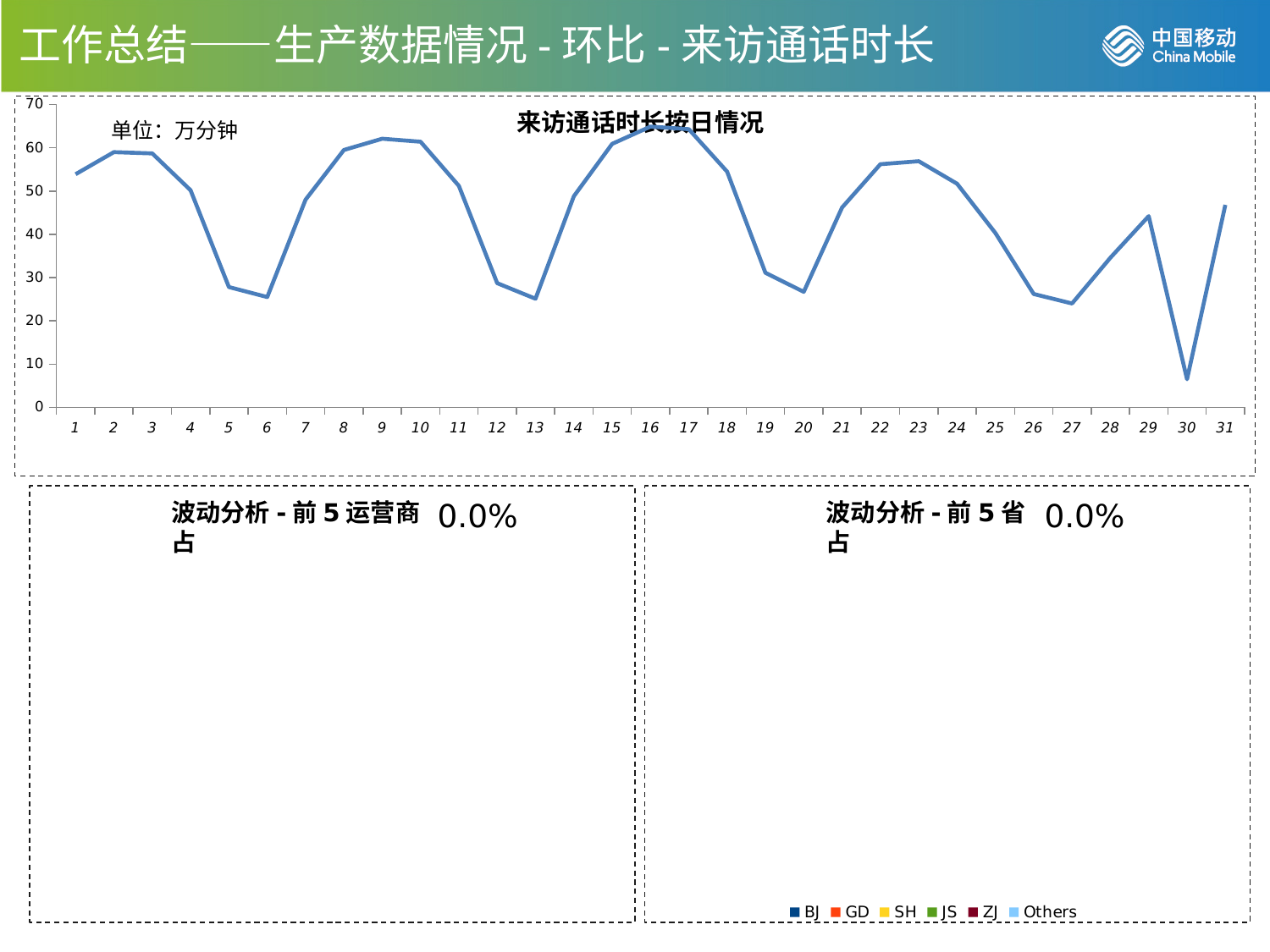

工作总结——生产数据情况-环比-来访通话时长

### Chart

| Category |  |
|---|---|
| 1 | 53.9 |
| 2 | 59.0 |
| 3 | 58.7 |
| 4 | 50.2 |
| 5 | 27.8 |
| 6 | 25.5 |
| 7 | 48.0 |
| 8 | 59.5 |
| 9 | 62.1 |
| 10 | 61.4 |
| 11 | 51.2 |
| 12 | 28.7 |
| 13 | 25.1 |
| 14 | 48.8 |
| 15 | 60.9 |
| 16 | 64.9 |
| 17 | 64.3 |
| 18 | 54.5 |
| 19 | 31.1 |
| 20 | 26.7 |
| 21 | 46.2 |
| 22 | 56.2 |
| 23 | 56.9 |
| 24 | 51.7 |
| 25 | 40.3 |
| 26 | 26.2 |
| 27 | 24.0 |
| 28 | 34.6 |
| 29 | 44.2 |
| 30 | 6.5 |
| 31 | 46.8 |
来访通话时长按日情况
单位：万分钟

### Chart

| Category |  |
|---|---|

[unsupported chart]

0.0%
0.0%